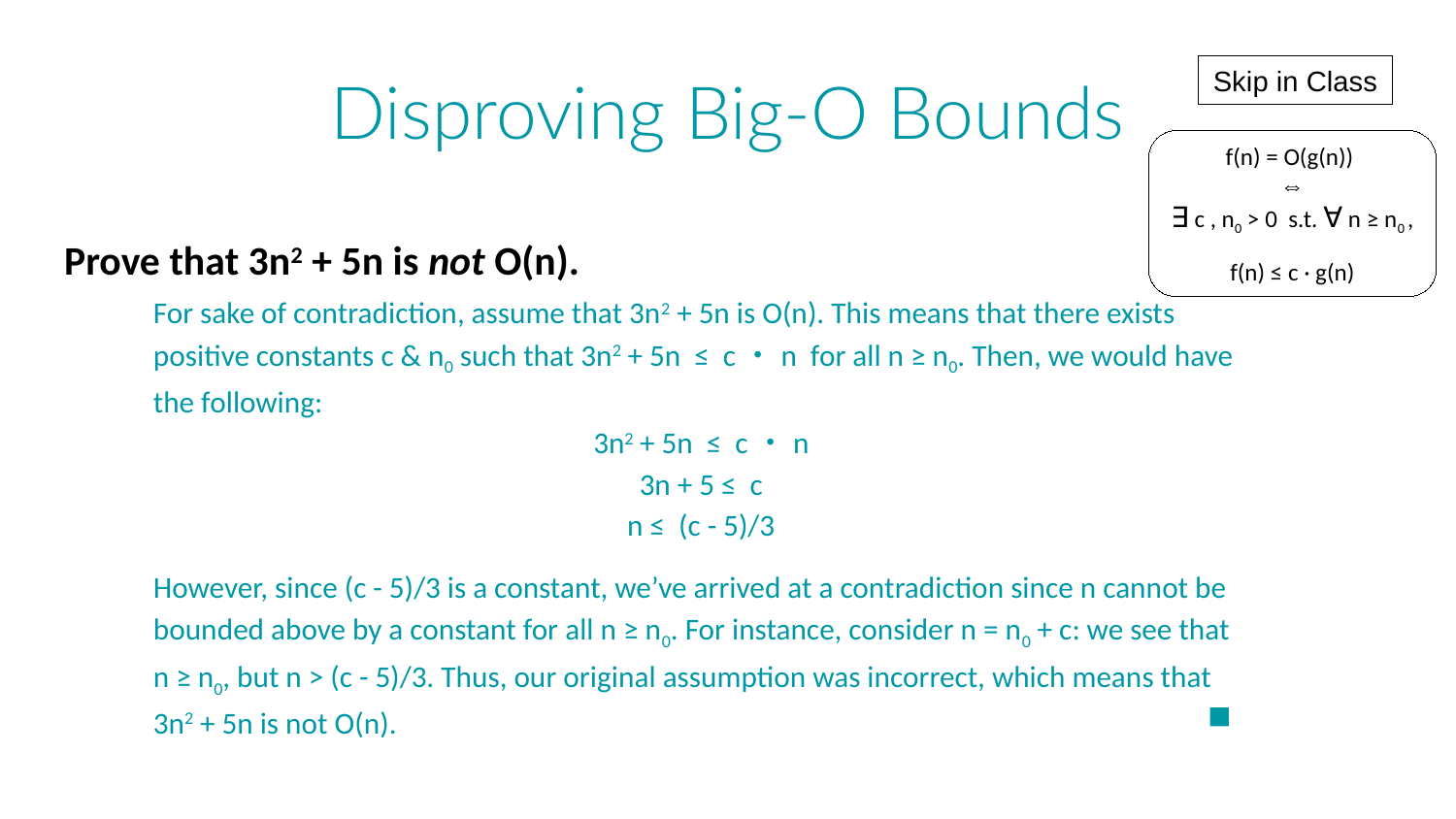

Skip in Class
# Disproving Big-O Bounds
f(n) = O(g(n))
⇔
∃ c , n0 > 0  s.t. ∀ n ≥ n0 ,
f(n) ≤ c · g(n)
Prove that 3n2 + 5n is not O(n).
For sake of contradiction, assume that 3n2 + 5n is O(n). This means that there exists positive constants c & n0 such that 3n2 + 5n  ≤  c・n  for all n ≥ n0. Then, we would have the following:
3n2 + 5n  ≤  c・n
3n + 5 ≤  c
n ≤  (c - 5)/3
However, since (c - 5)/3 is a constant, we’ve arrived at a contradiction since n cannot be bounded above by a constant for all n ≥ n0. For instance, consider n = n0 + c: we see that n ≥ n0, but n > (c - 5)/3. Thus, our original assumption was incorrect, which means that 3n2 + 5n is not O(n).

16